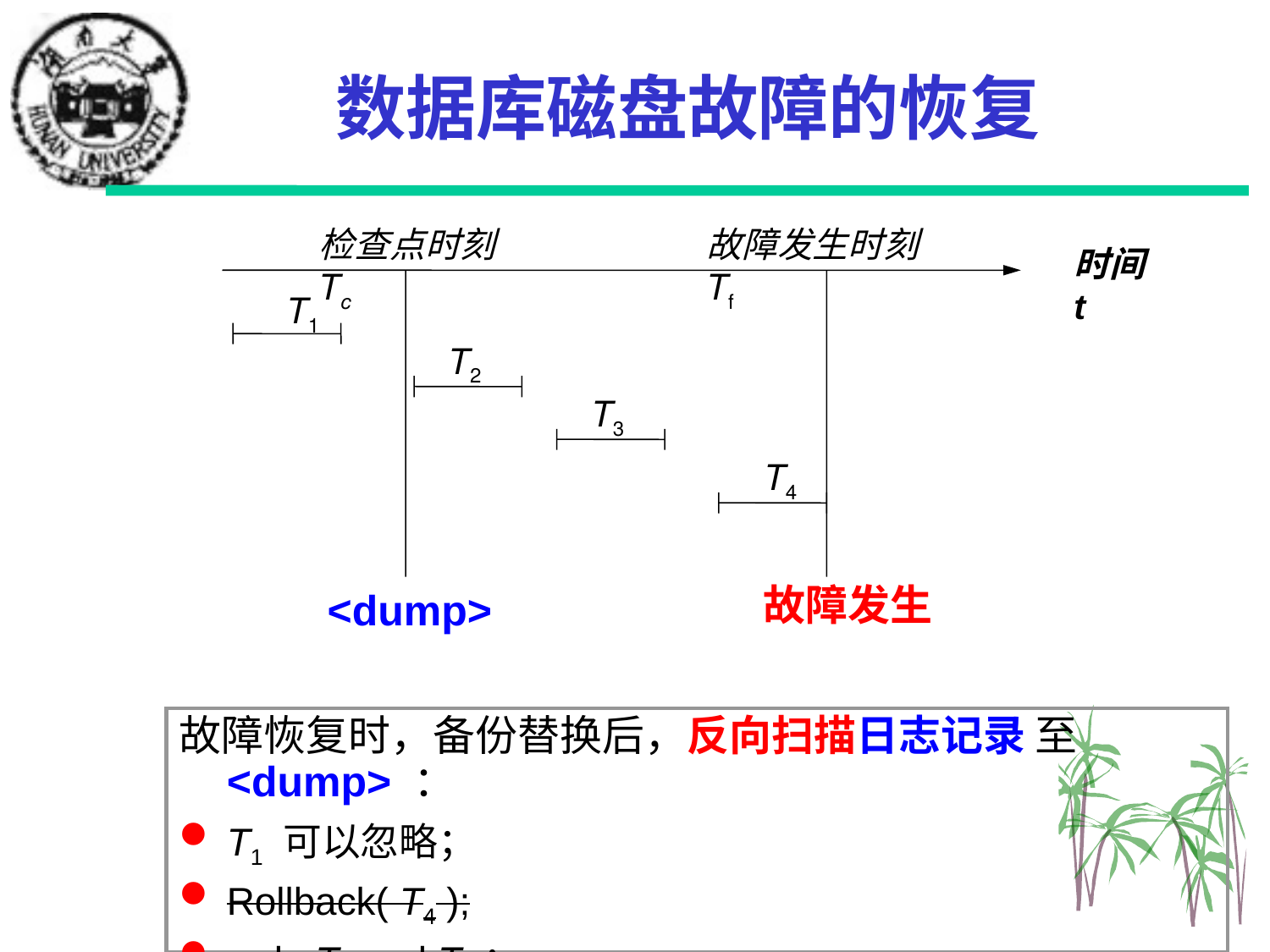

# 数据库磁盘故障的恢复
检查点时刻Tc
故障发生时刻Tf
时间t

T1

T2

T3

T4

故障发生
 <dump>
故障恢复时，备份替换后，反向扫描日志记录 至 <dump> ：
T1 可以忽略；
Rollback( T4 );
redo T2 and T3；